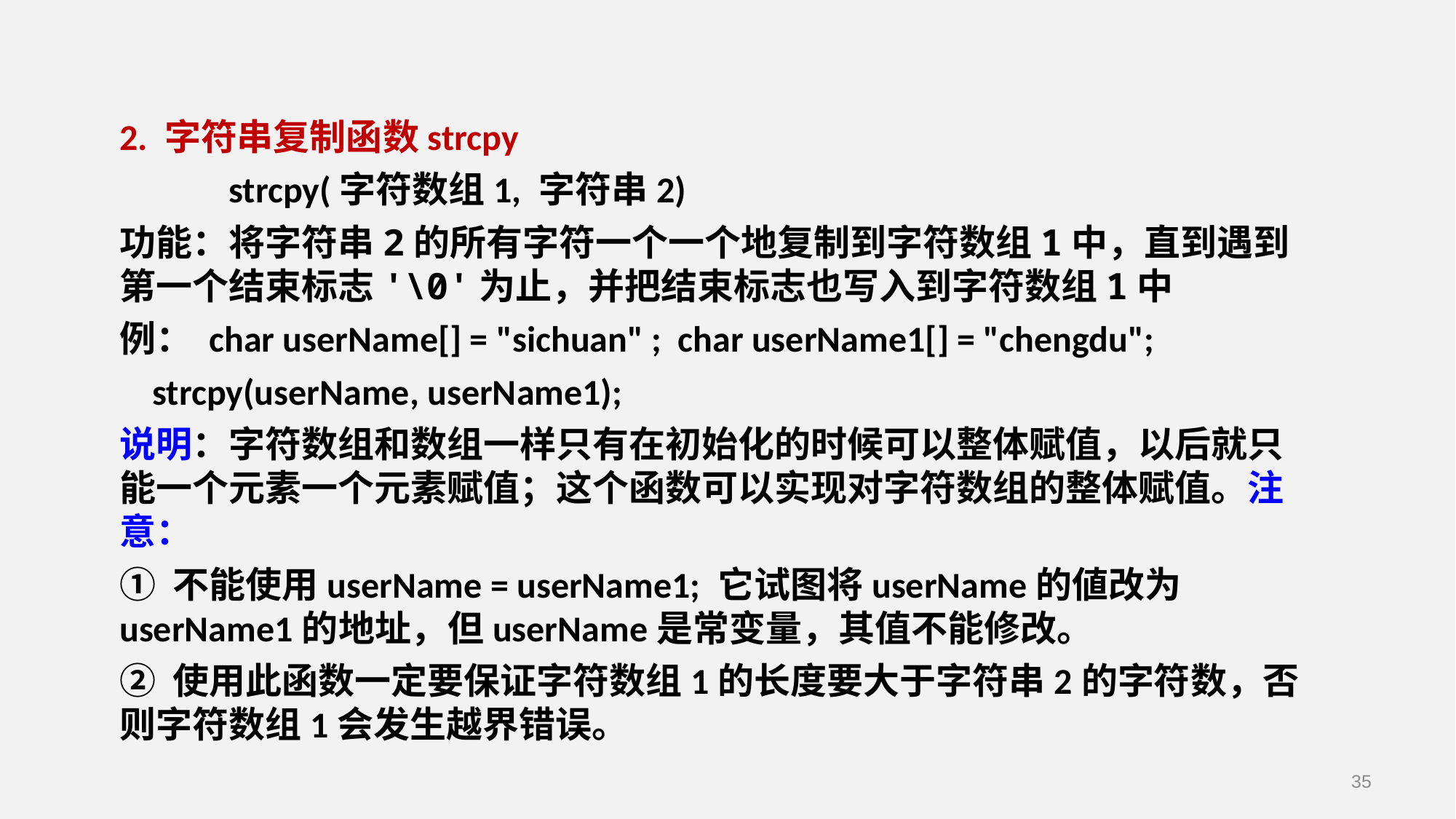

2. 字符串复制函数strcpy
	strcpy(字符数组1, 字符串2)
功能：将字符串2的所有字符一个一个地复制到字符数组1中，直到遇到第一个结束标志'\0'为止，并把结束标志也写入到字符数组1中
例： char userName[] = "sichuan" ;  char userName1[] = "chengdu";
    strcpy(userName, userName1);
说明：字符数组和数组一样只有在初始化的时候可以整体赋值，以后就只能一个元素一个元素赋值；这个函数可以实现对字符数组的整体赋值。注意：
① 不能使用userName = userName1; 它试图将userName的値改为userName1的地址，但userName是常变量，其值不能修改。
② 使用此函数一定要保证字符数组1的长度要大于字符串2的字符数，否则字符数组1会发生越界错误。
35